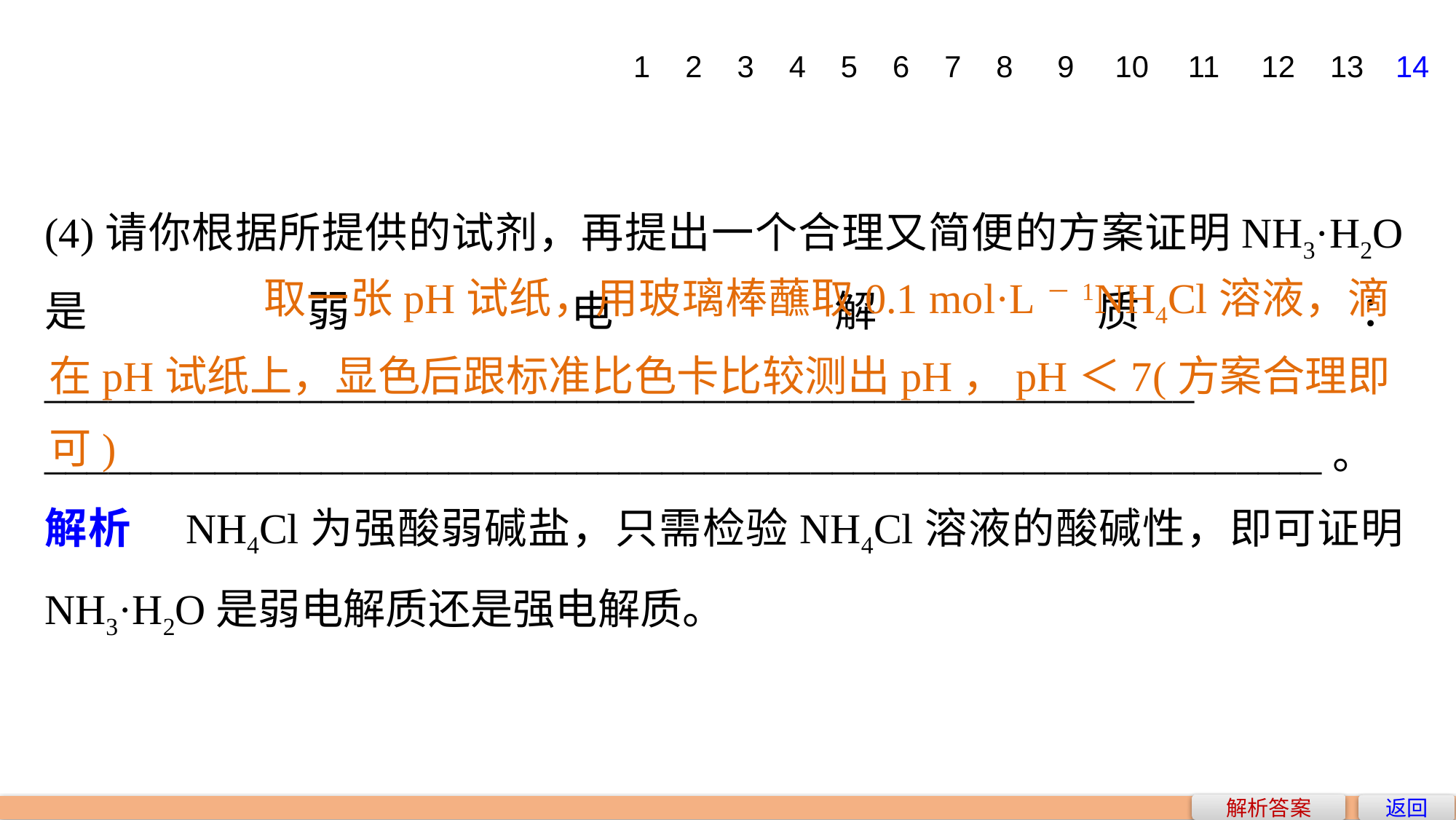

1
2
3
4
5
6
7
8
9
10
11
12
13
14
(4)请你根据所提供的试剂，再提出一个合理又简便的方案证明NH3·H2O是弱电解质：______________________________________________________
____________________________________________________________。
解析　NH4Cl为强酸弱碱盐，只需检验NH4Cl溶液的酸碱性，即可证明NH3·H2O是弱电解质还是强电解质。
                    取一张pH试纸，用玻璃棒蘸取0.1 mol·L－1NH4Cl溶液，滴在pH试纸上，显色后跟标准比色卡比较测出pH，pH＜7(方案合理即可)
解析答案
返回